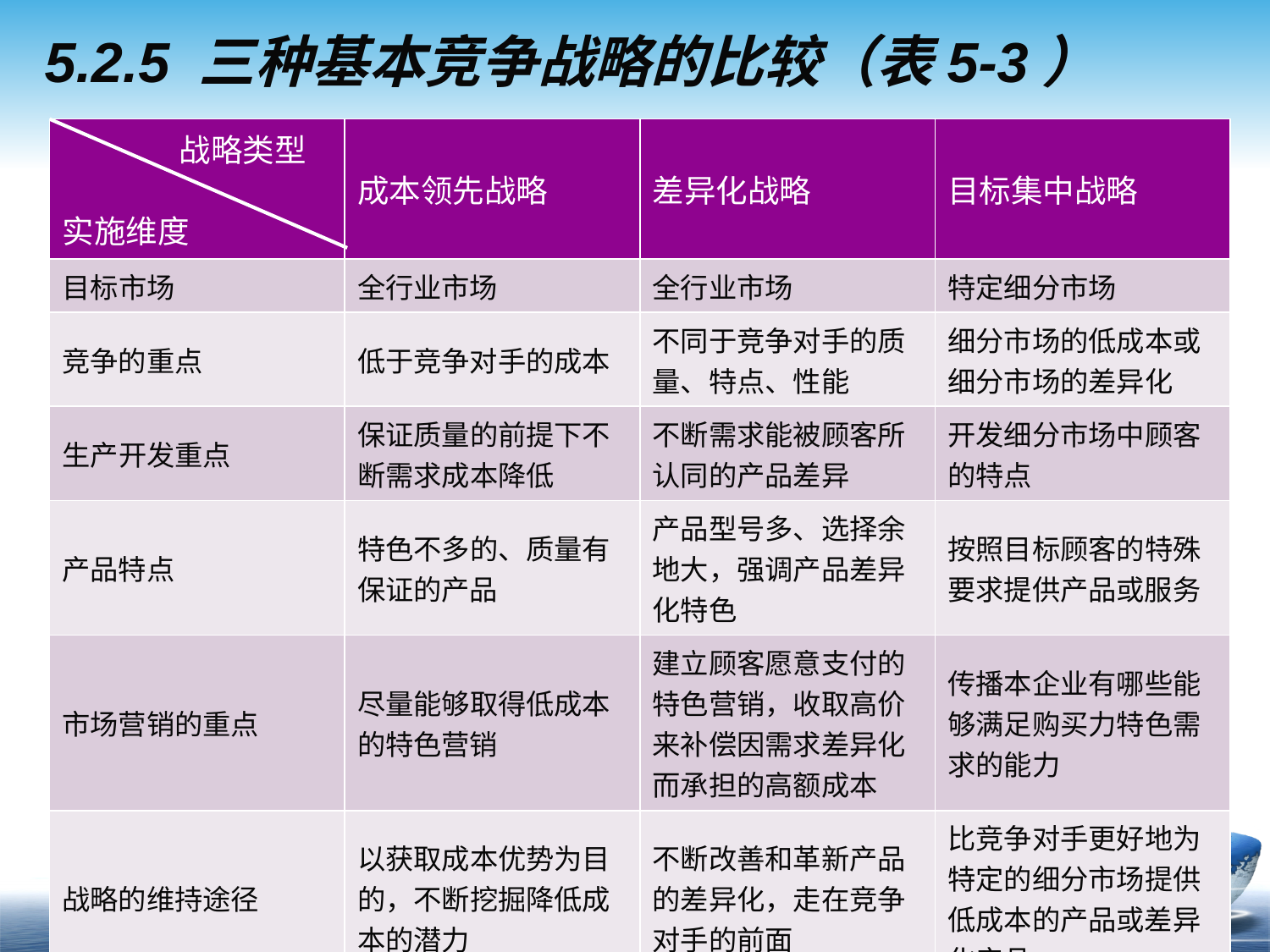

# 5.2.5 三种基本竞争战略的比较（表5-3）
| 战略类型 实施维度 | 成本领先战略 | 差异化战略 | 目标集中战略 |
| --- | --- | --- | --- |
| 目标市场 | 全行业市场 | 全行业市场 | 特定细分市场 |
| 竞争的重点 | 低于竞争对手的成本 | 不同于竞争对手的质量、特点、性能 | 细分市场的低成本或细分市场的差异化 |
| 生产开发重点 | 保证质量的前提下不断需求成本降低 | 不断需求能被顾客所认同的产品差异 | 开发细分市场中顾客的特点 |
| 产品特点 | 特色不多的、质量有保证的产品 | 产品型号多、选择余地大，强调产品差异化特色 | 按照目标顾客的特殊要求提供产品或服务 |
| 市场营销的重点 | 尽量能够取得低成本的特色营销 | 建立顾客愿意支付的特色营销，收取高价来补偿因需求差异化而承担的高额成本 | 传播本企业有哪些能够满足购买力特色需求的能力 |
| 战略的维持途径 | 以获取成本优势为目的，不断挖掘降低成本的潜力 | 不断改善和革新产品的差异化，走在竞争对手的前面 | 比竞争对手更好地为特定的细分市场提供低成本的产品或差异化产品 |